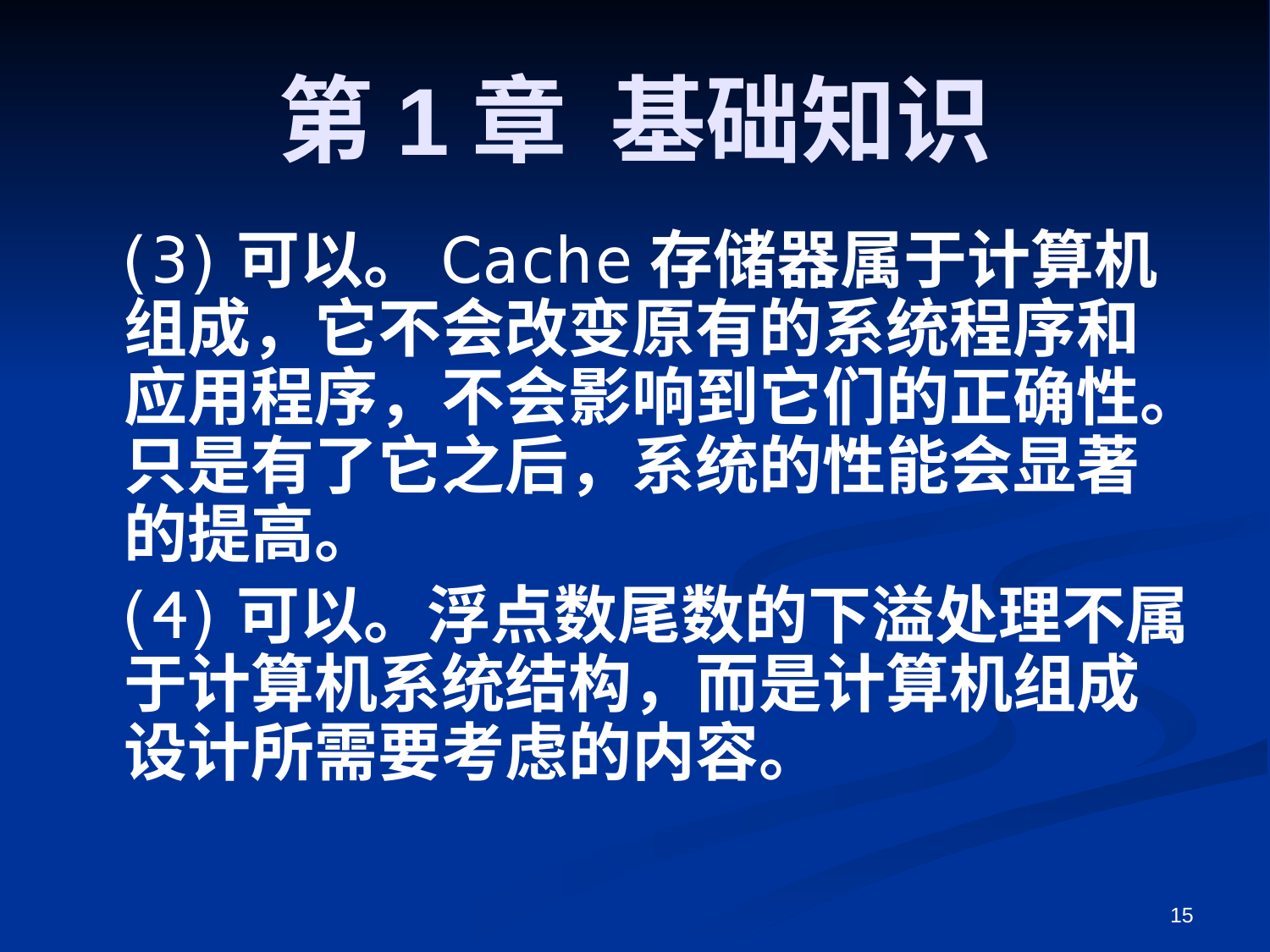

# 第1章  基础知识
	(3)可以。Cache存储器属于计算机组成，它不会改变原有的系统程序和应用程序，不会影响到它们的正确性。只是有了它之后，系统的性能会显著的提高。
	(4)可以。浮点数尾数的下溢处理不属于计算机系统结构，而是计算机组成设计所需要考虑的内容。
15